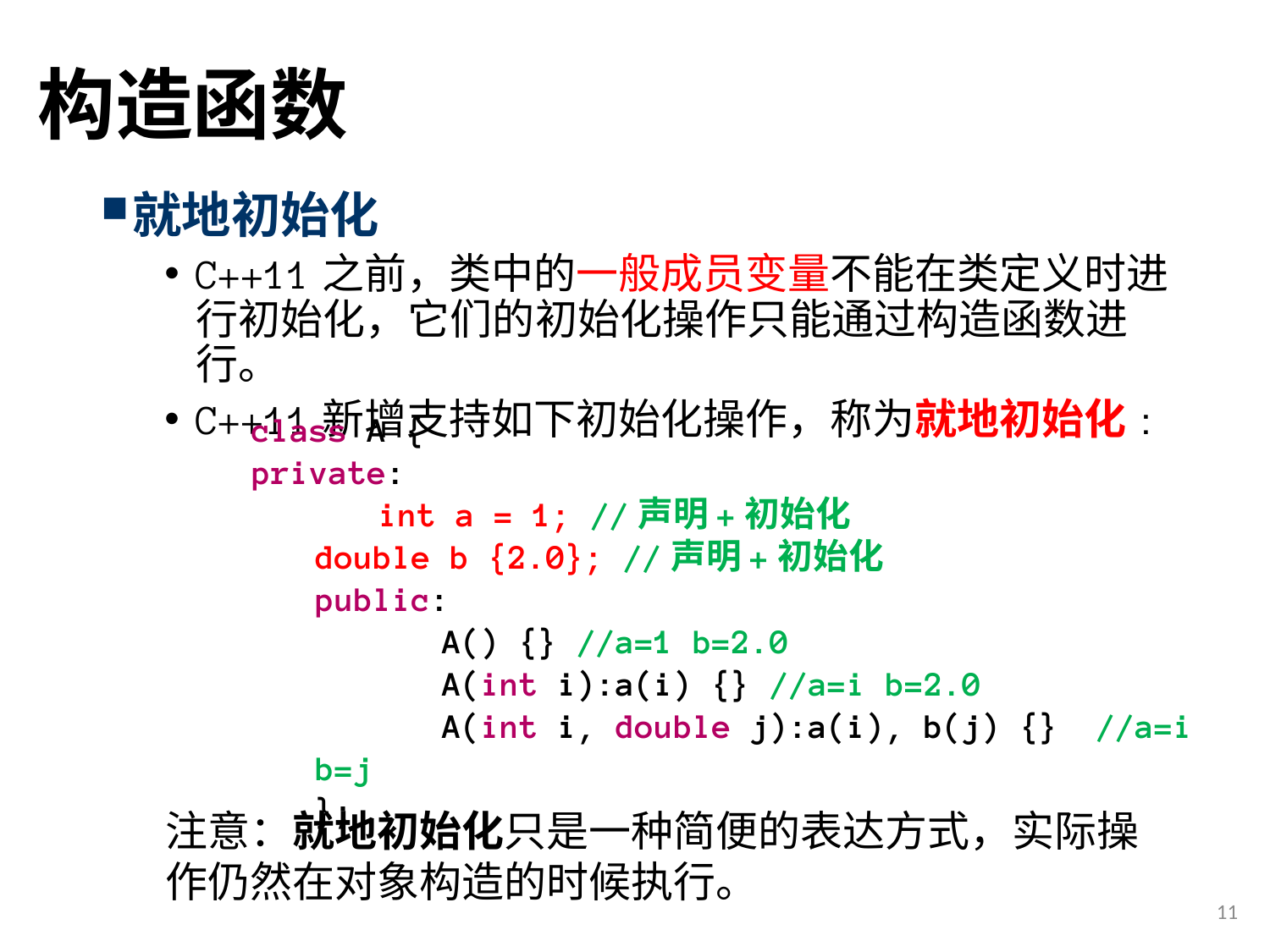

# 构造函数
就地初始化
C++11之前，类中的一般成员变量不能在类定义时进行初始化，它们的初始化操作只能通过构造函数进行。
C++11新增支持如下初始化操作，称为就地初始化:

class A {
private:
	int a = 1; //声明+初始化
double b {2.0}; //声明+初始化
public:
	A() {} //a=1 b=2.0
	A(int i):a(i) {} //a=i b=2.0
	A(int i, double j):a(i), b(j) {}	 //a=i b=j
};
注意：就地初始化只是一种简便的表达方式，实际操作仍然在对象构造的时候执行。
11